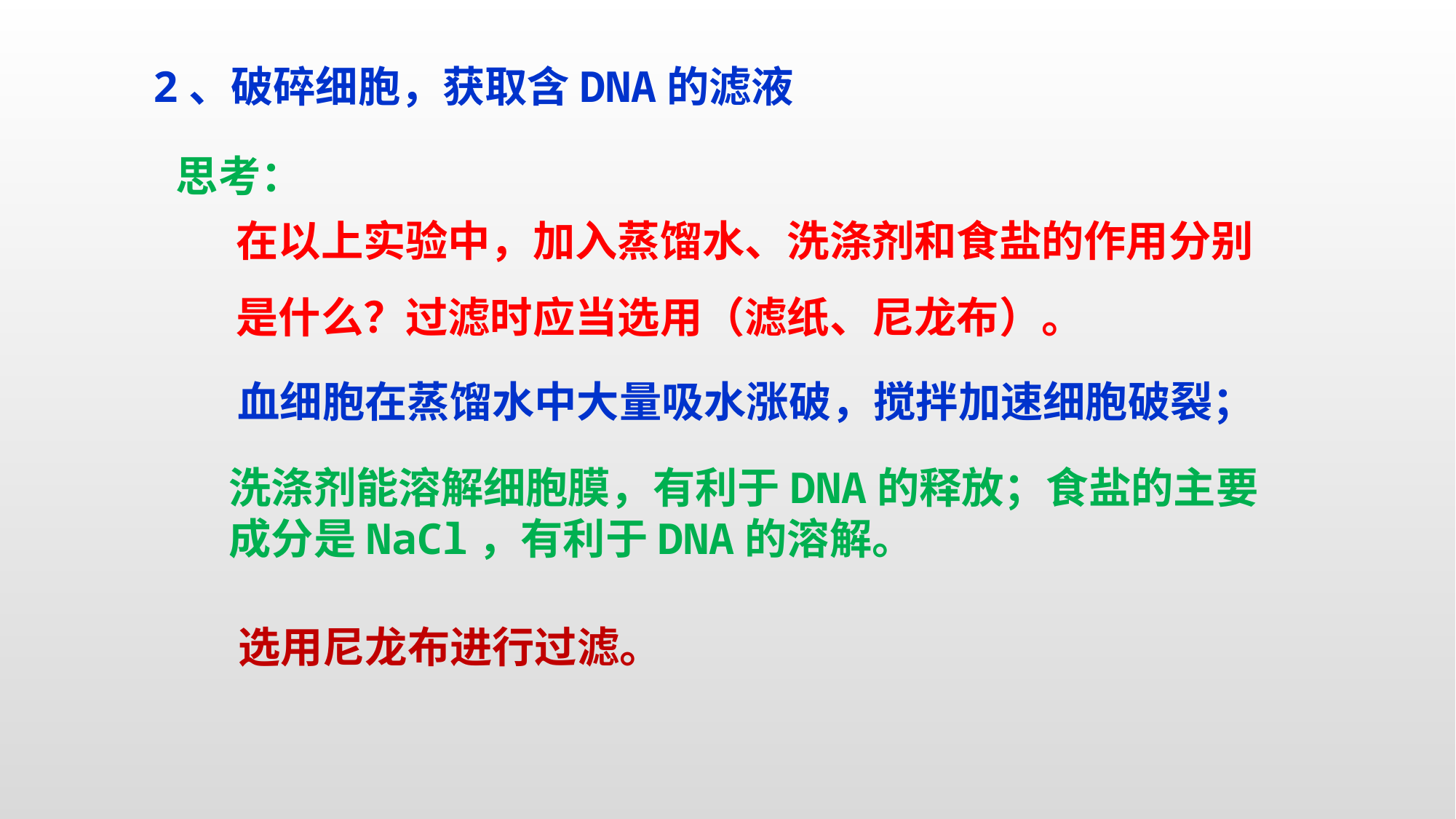

2、破碎细胞，获取含DNA的滤液
思考：
在以上实验中，加入蒸馏水、洗涤剂和食盐的作用分别是什么？过滤时应当选用（滤纸、尼龙布）。
血细胞在蒸馏水中大量吸水涨破，搅拌加速细胞破裂；
洗涤剂能溶解细胞膜，有利于DNA的释放；食盐的主要成分是NaCl，有利于DNA的溶解。
选用尼龙布进行过滤。